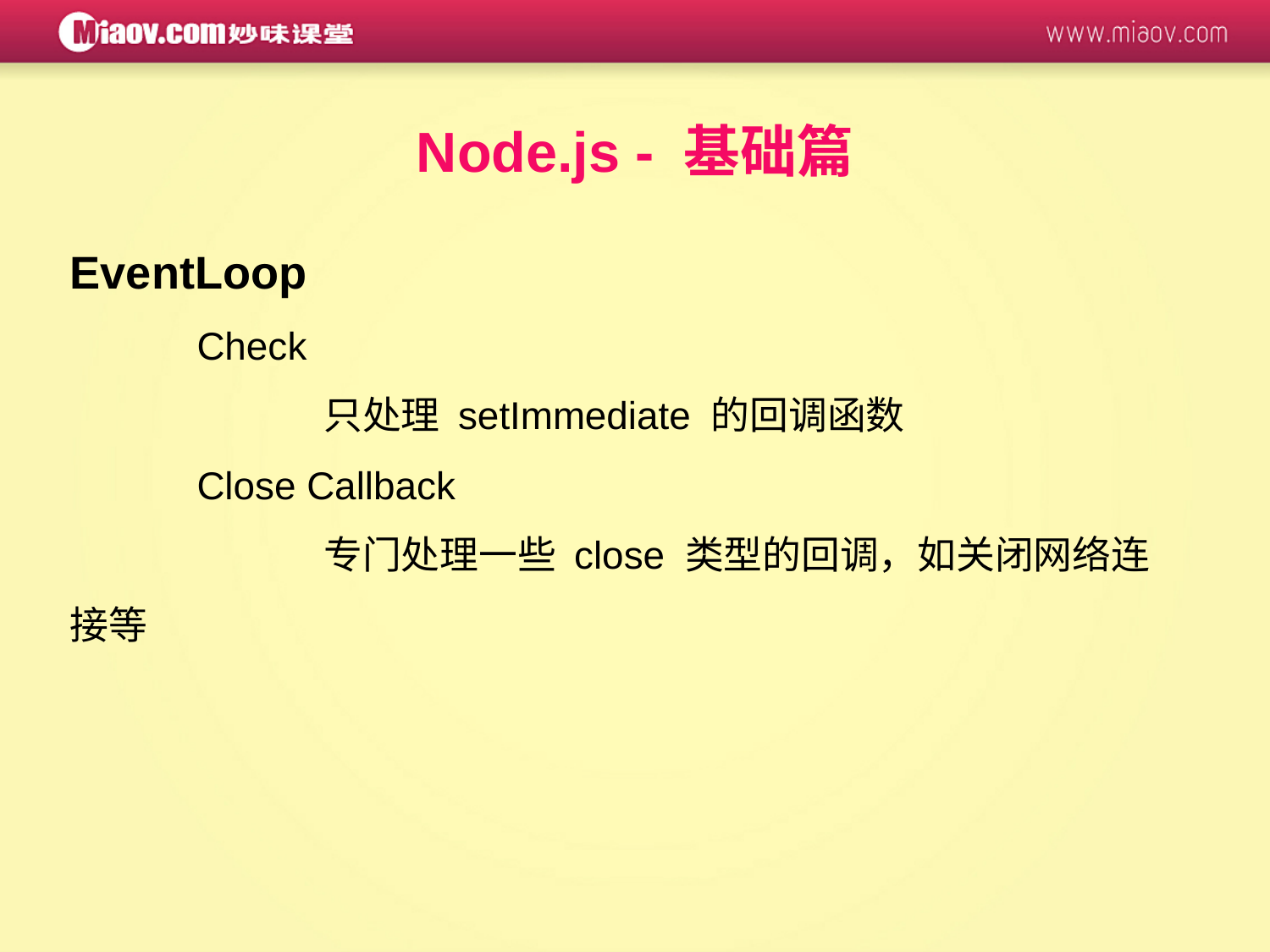

Node.js - 基础篇
EventLoop
	Check
		只处理 setImmediate 的回调函数
	Close Callback
		专门处理一些 close 类型的回调，如关闭网络连接等